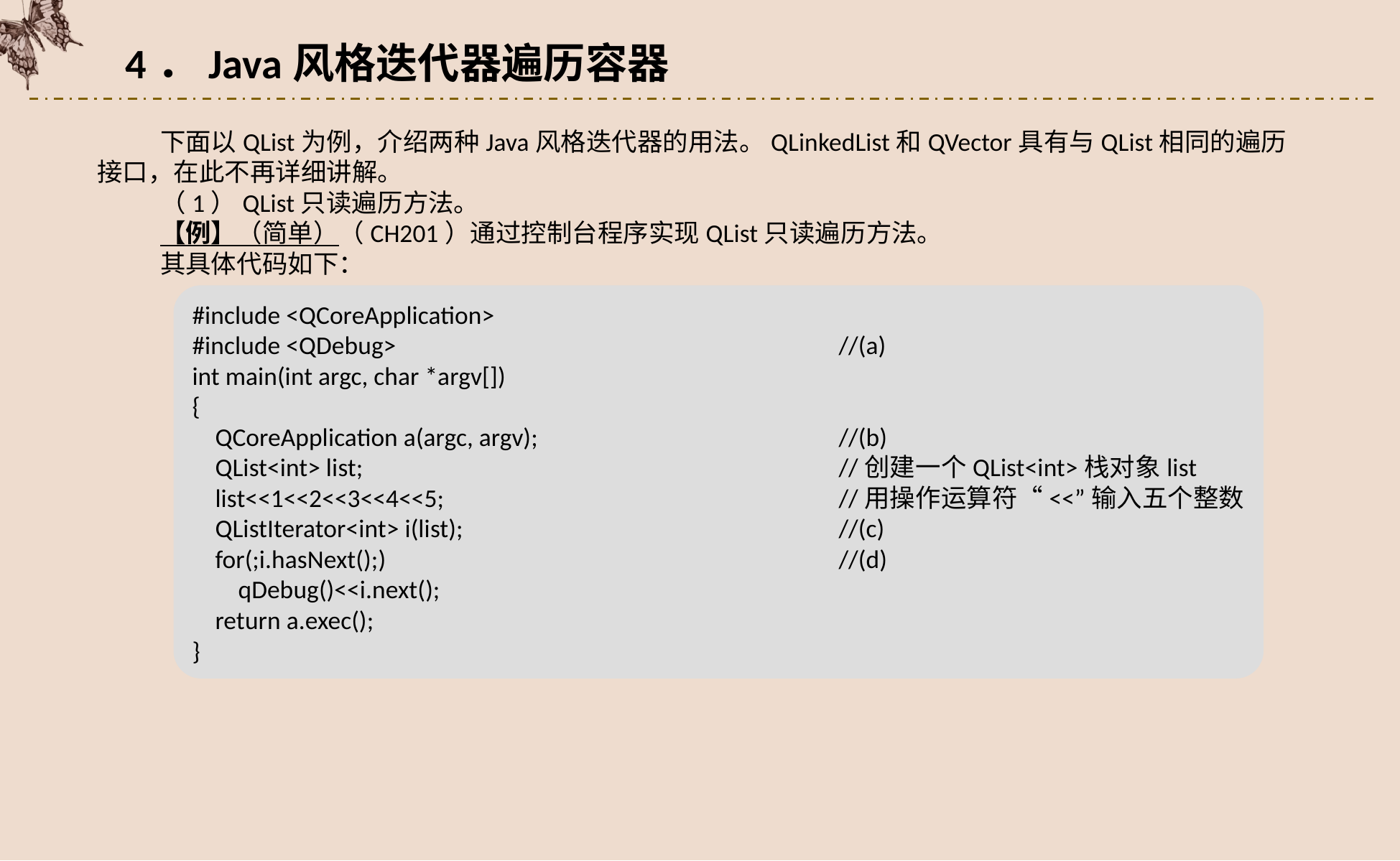

4．Java风格迭代器遍历容器
下面以QList为例，介绍两种Java风格迭代器的用法。QLinkedList和QVector具有与QList相同的遍历接口，在此不再详细讲解。
（1）QList只读遍历方法。
【例】（简单）（CH201）通过控制台程序实现QList只读遍历方法。
其具体代码如下：
#include <QCoreApplication>
#include <QDebug>					//(a)
int main(int argc, char *argv[])
{
    QCoreApplication a(argc, argv);			//(b)
    QList<int> list;					//创建一个QList<int>栈对象list
    list<<1<<2<<3<<4<<5;				//用操作运算符“<<”输入五个整数
    QListIterator<int> i(list);				//(c)
    for(;i.hasNext();)					//(d)
        qDebug()<<i.next();
    return a.exec();
}